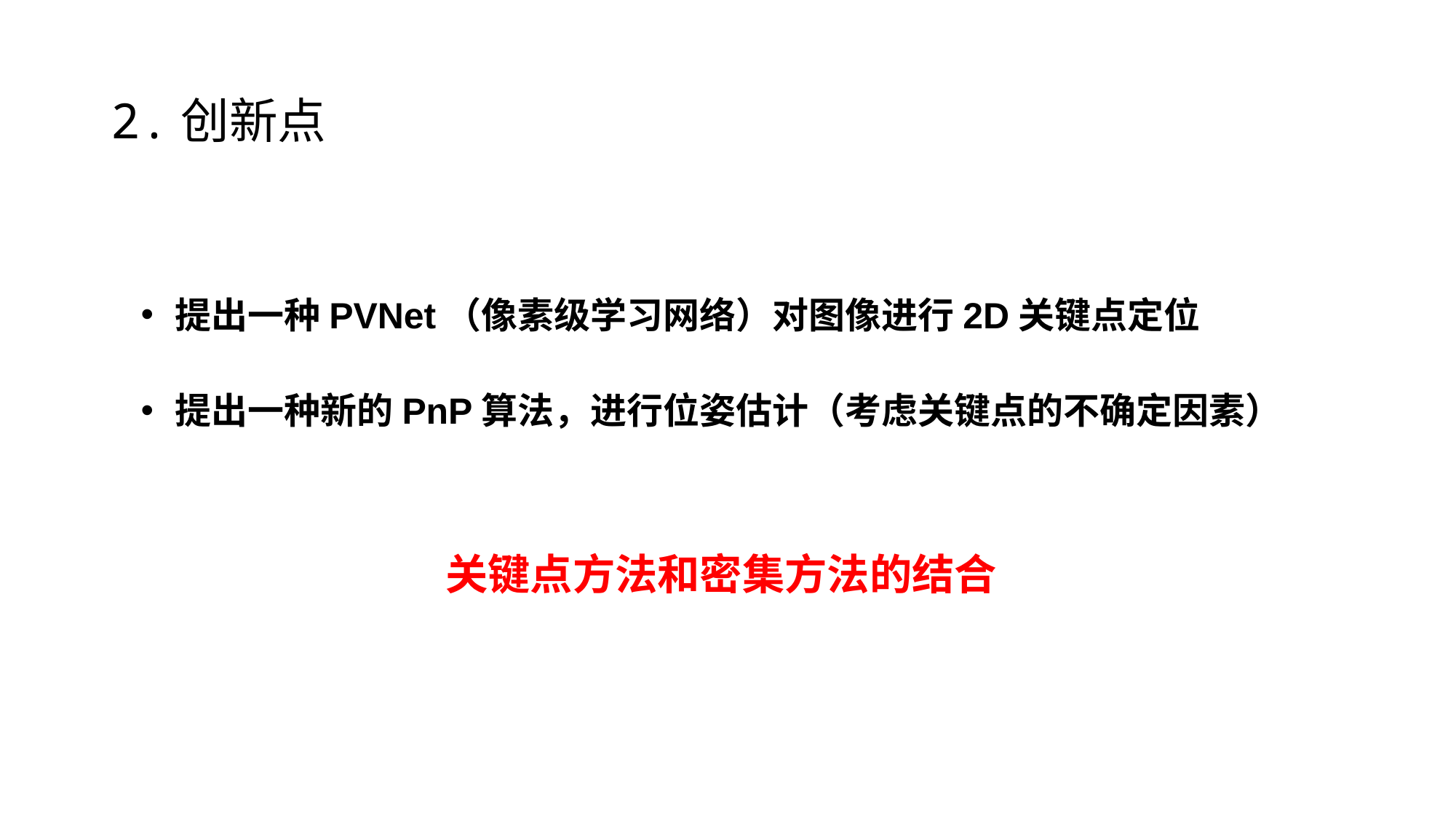

# 2.创新点
提出一种PVNet（像素级学习网络）对图像进行2D关键点定位
提出一种新的PnP算法，进行位姿估计（考虑关键点的不确定因素）

关键点方法和密集方法的结合